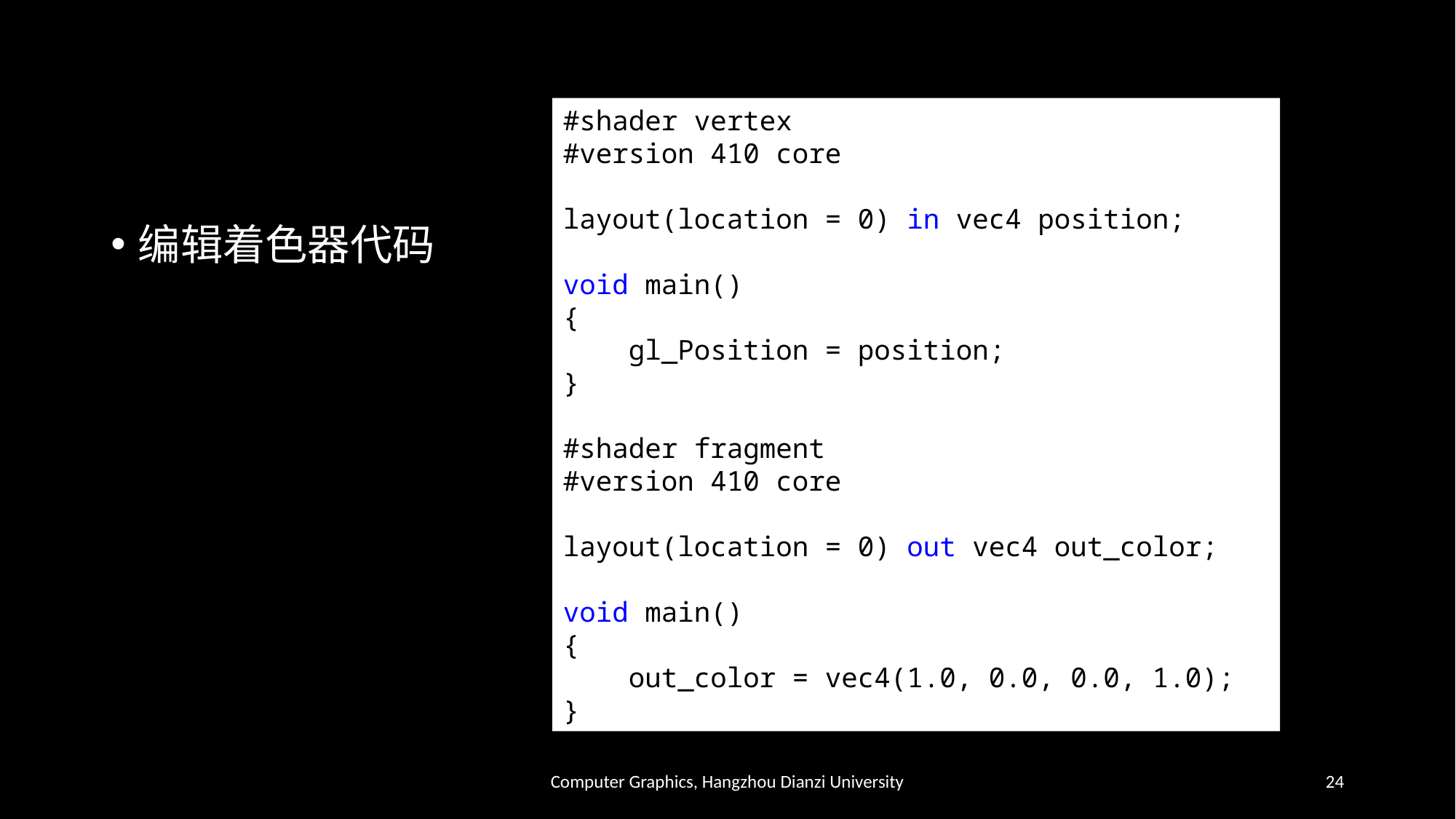

#
#shader vertex
#version 410 core

layout(location = 0) in vec4 position;

void main()
{
    gl_Position = position;
}

#shader fragment
#version 410 core

layout(location = 0) out vec4 out_color;

void main()
{
    out_color = vec4(1.0, 0.0, 0.0, 1.0);
}
编辑着色器代码
Computer Graphics, Hangzhou Dianzi University
24